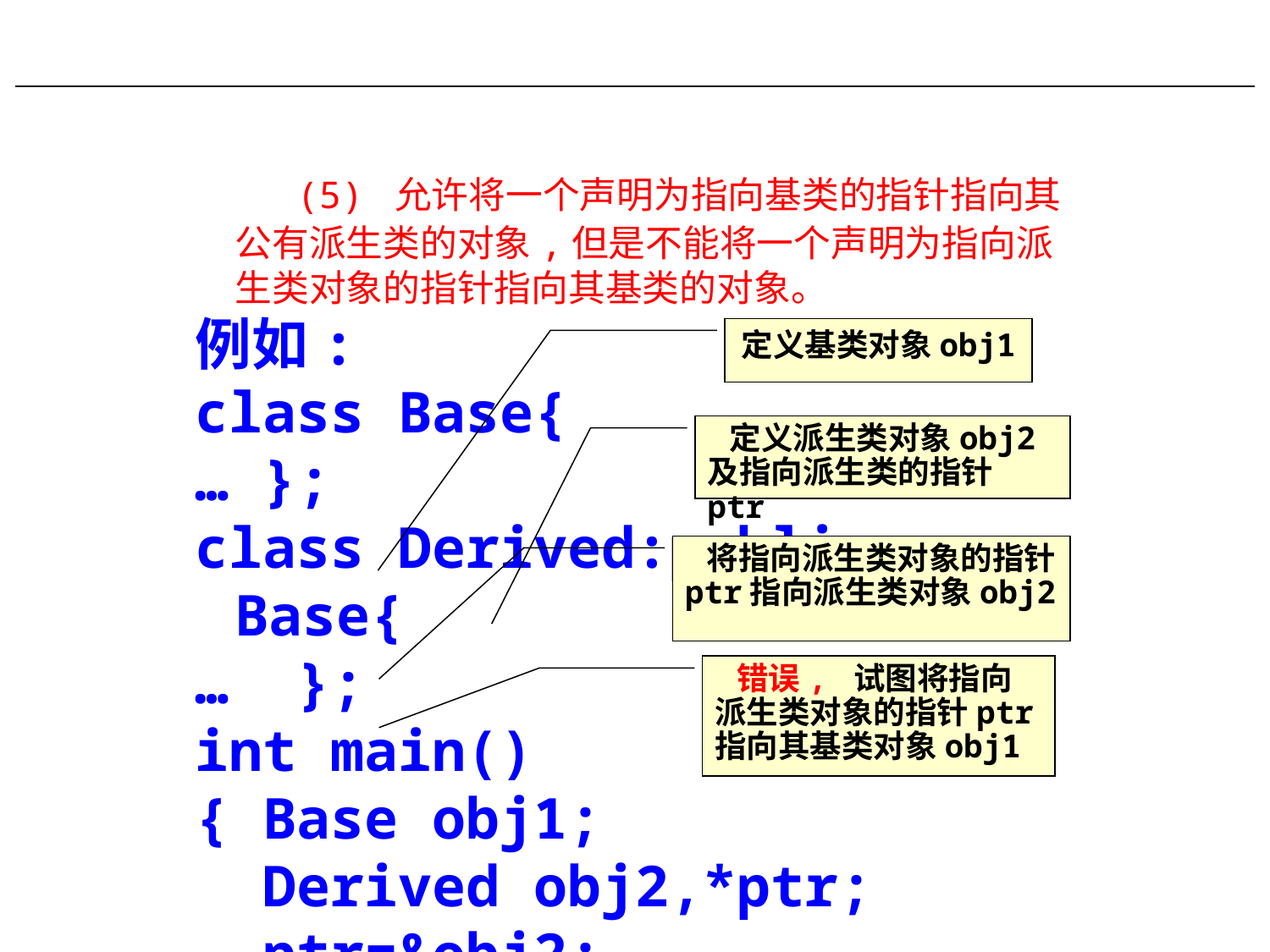

(5) 允许将一个声明为指向基类的指针指向其公有派生类的对象,但是不能将一个声明为指向派生类对象的指针指向其基类的对象。
例如:
class Base{
… };
class Derived:public Base{
…  };
int main()
{ Base obj1;
  Derived obj2,*ptr;
  ptr=&obj2;
  ptr=&obj1;
  …  }
#
定义基类对象obj1
  定义派生类对象obj2及指向派生类的指针ptr
  将指向派生类对象的指针ptr指向派生类对象obj2
  错误, 试图将指向派生类对象的指针ptr指向其基类对象obj1
284